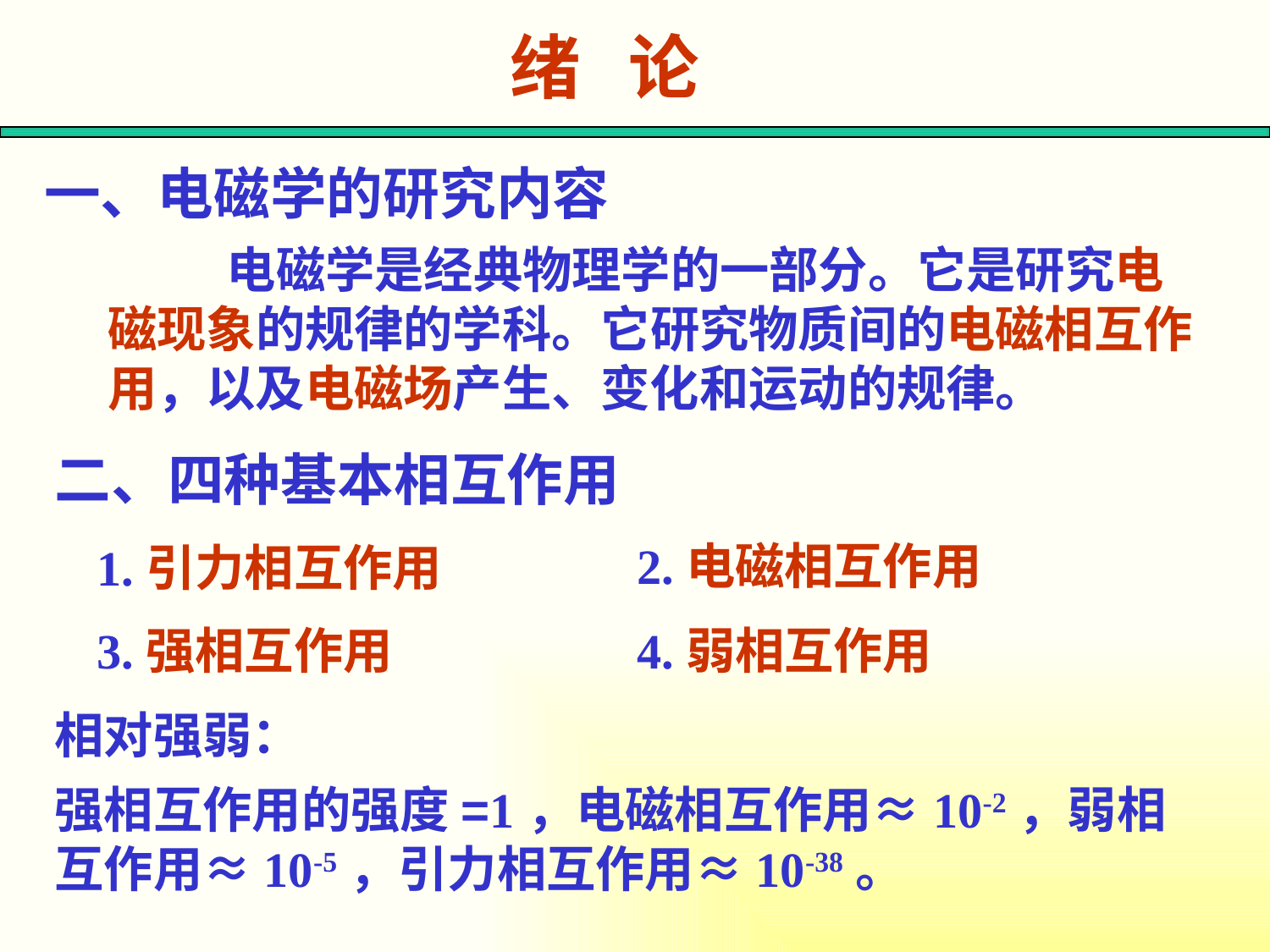

绪   论

一、电磁学的研究内容
电磁学是经典物理学的一部分。它是研究电磁现象的规律的学科。它研究物质间的电磁相互作用，以及电磁场产生、变化和运动的规律。
二、四种基本相互作用
2.电磁相互作用
1.引力相互作用
3.强相互作用
4.弱相互作用
相对强弱：
强相互作用的强度=1，电磁相互作用≈10-2，弱相互作用≈10-5，引力相互作用≈10-38。